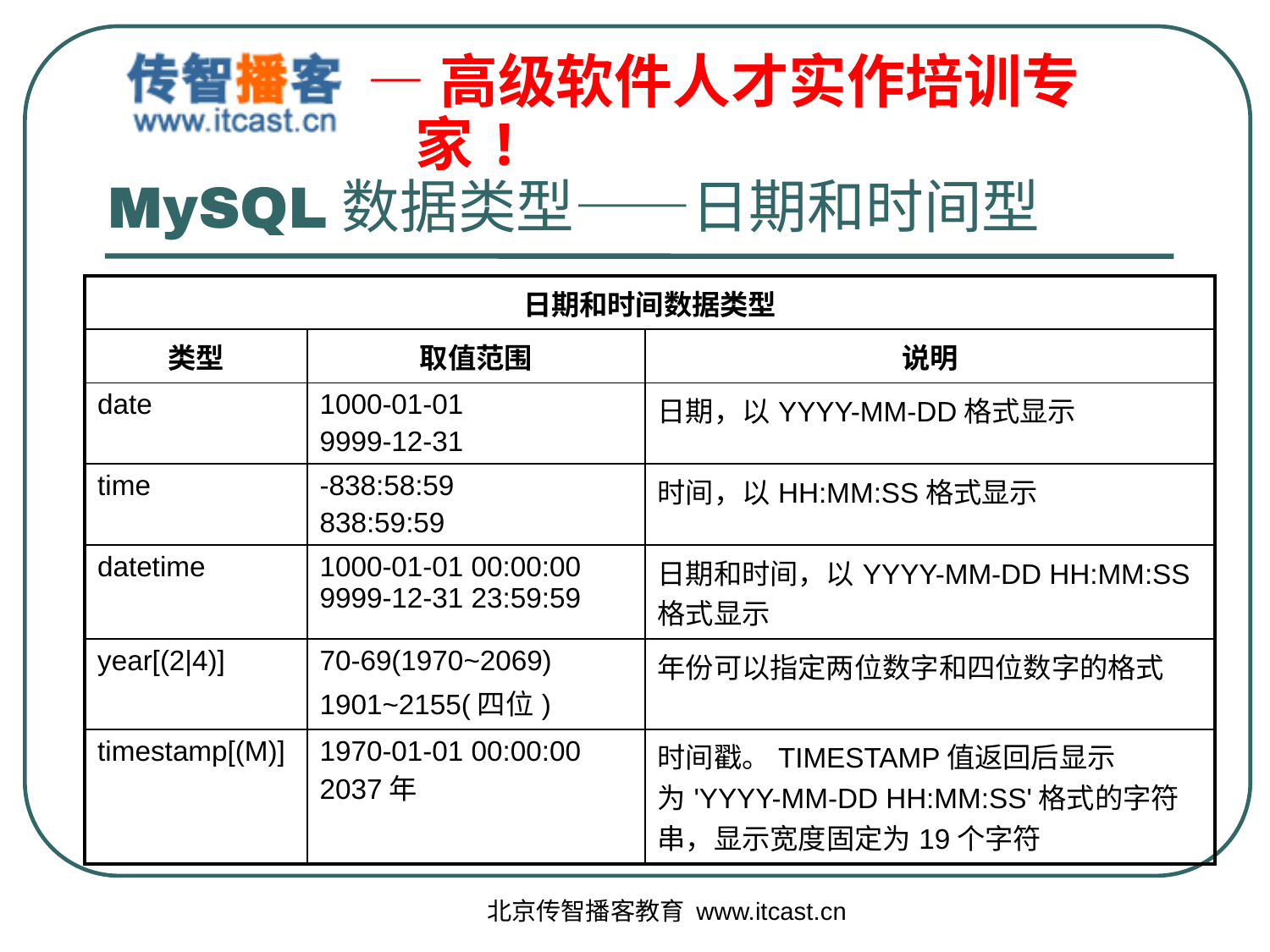

# MySQL数据类型——日期和时间型
| 日期和时间数据类型 |  |  |
| --- | --- | --- |
| 类型 | 取值范围 | 说明 |
| date | 1000-01-01 9999-12-31 | 日期，以YYYY-MM-DD格式显示 |
| time | -838:58:59 838:59:59 | 时间，以HH:MM:SS格式显示 |
| datetime | 1000-01-01 00:00:00 9999-12-31 23:59:59 | 日期和时间，以YYYY-MM-DD HH:MM:SS格式显示 |
| year[(2|4)] | 70-69(1970~2069) 1901~2155(四位) | 年份可以指定两位数字和四位数字的格式 |
| timestamp[(M)] | 1970-01-01 00:00:00 2037年 | 时间戳。TIMESTAMP值返回后显示为'YYYY-MM-DD HH:MM:SS'格式的字符串，显示宽度固定为19个字符 |